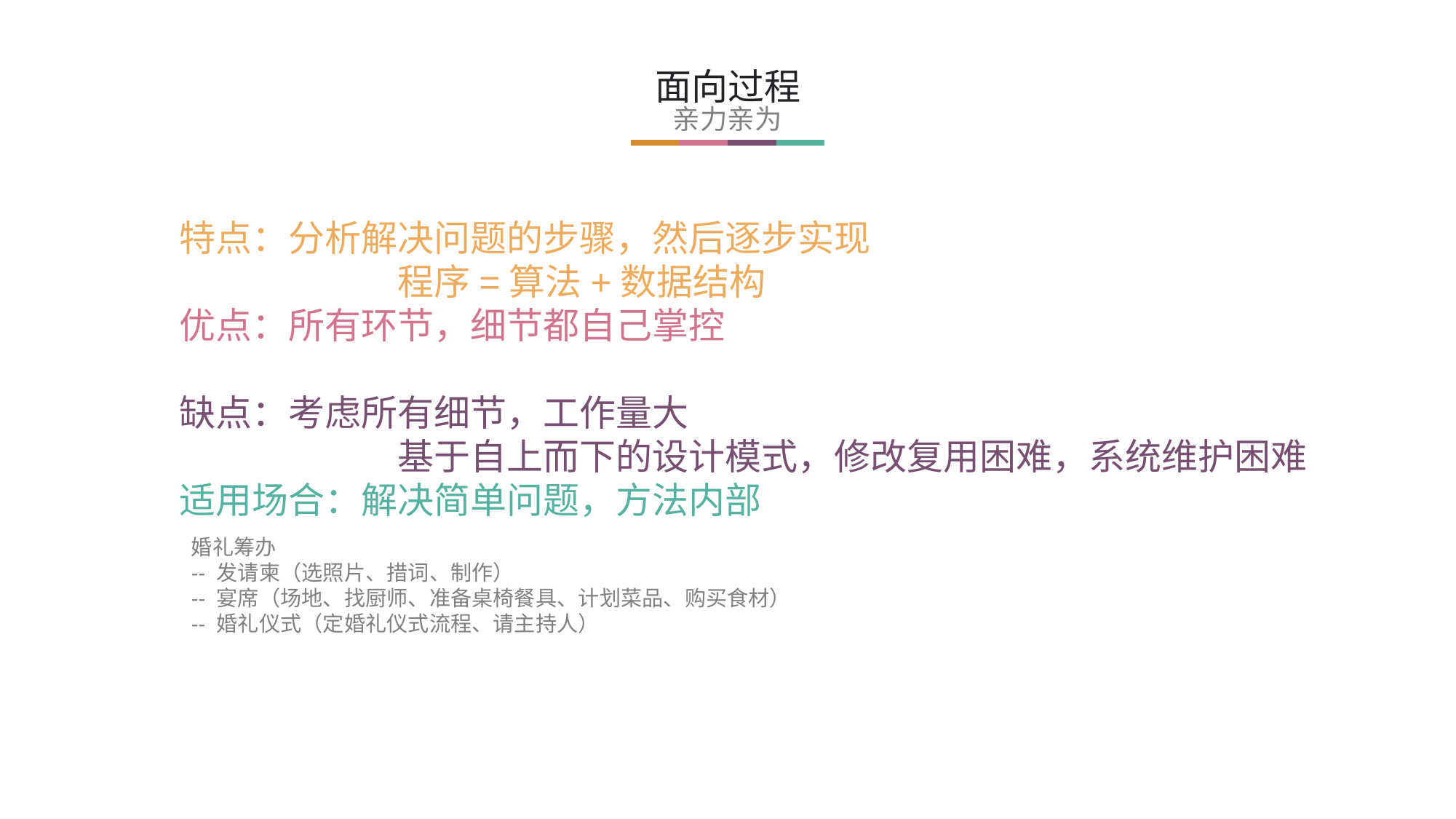

面向过程
亲力亲为
特点：分析解决问题的步骤，然后逐步实现
		程序=算法+数据结构
优点：所有环节，细节都自己掌控

缺点：考虑所有细节，工作量大
		基于自上而下的设计模式，修改复用困难，系统维护困难
适用场合：解决简单问题，方法内部

婚礼筹办
-- 发请柬（选照片、措词、制作）
-- 宴席（场地、找厨师、准备桌椅餐具、计划菜品、购买食材）
-- 婚礼仪式（定婚礼仪式流程、请主持人）